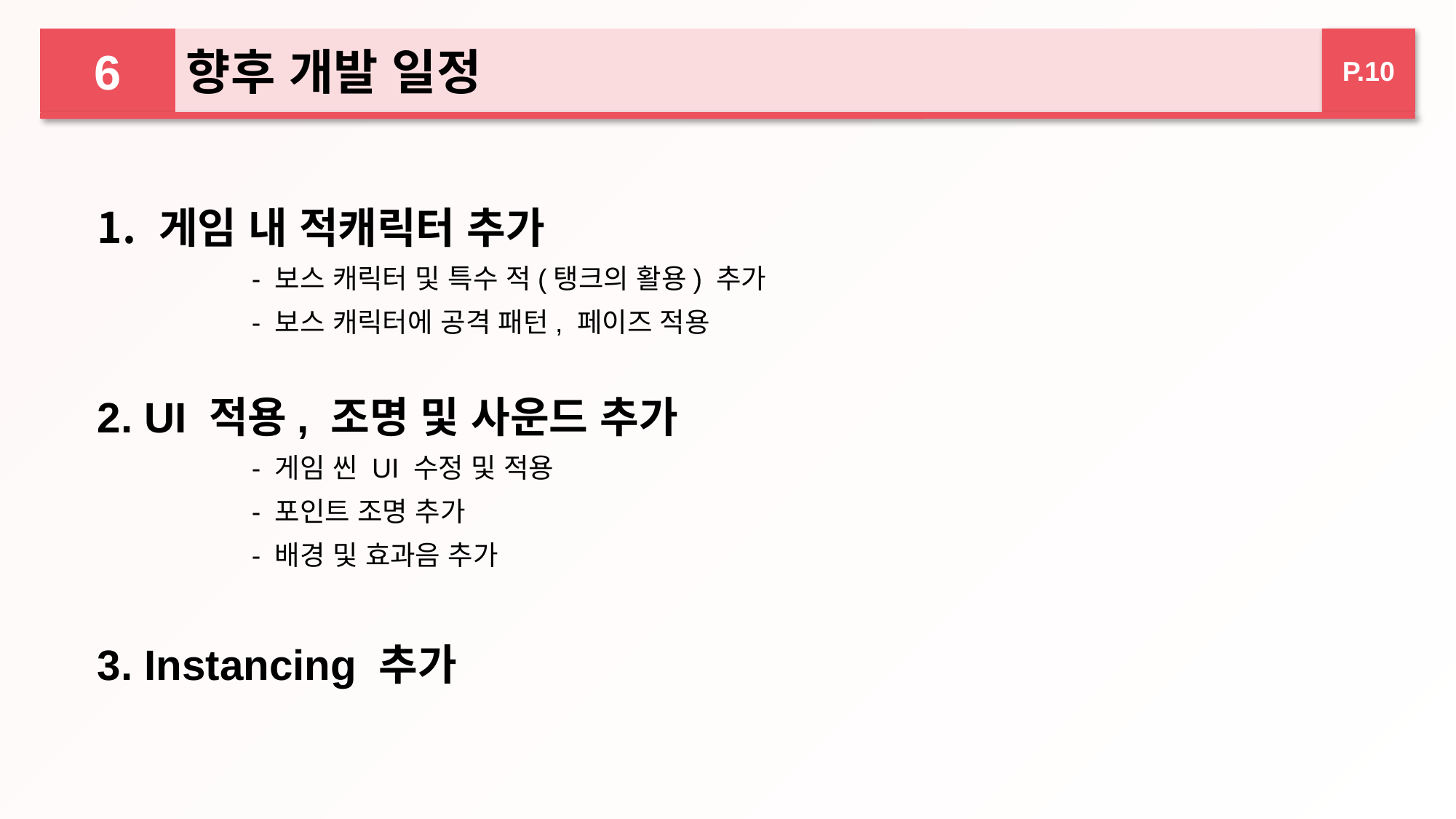

6
향후 개발 일정
P.10

게임 내 적캐릭터 추가
     	　- 보스 캐릭터 및 특수 적(탱크의 활용) 추가
 	　- 보스 캐릭터에 공격 패턴, 페이즈 적용

2. UI 적용, 조명 및 사운드 추가
 	　- 게임 씬 UI 수정 및 적용
 	　- 포인트 조명 추가
 	　- 배경 및 효과음 추가

3. Instancing 추가